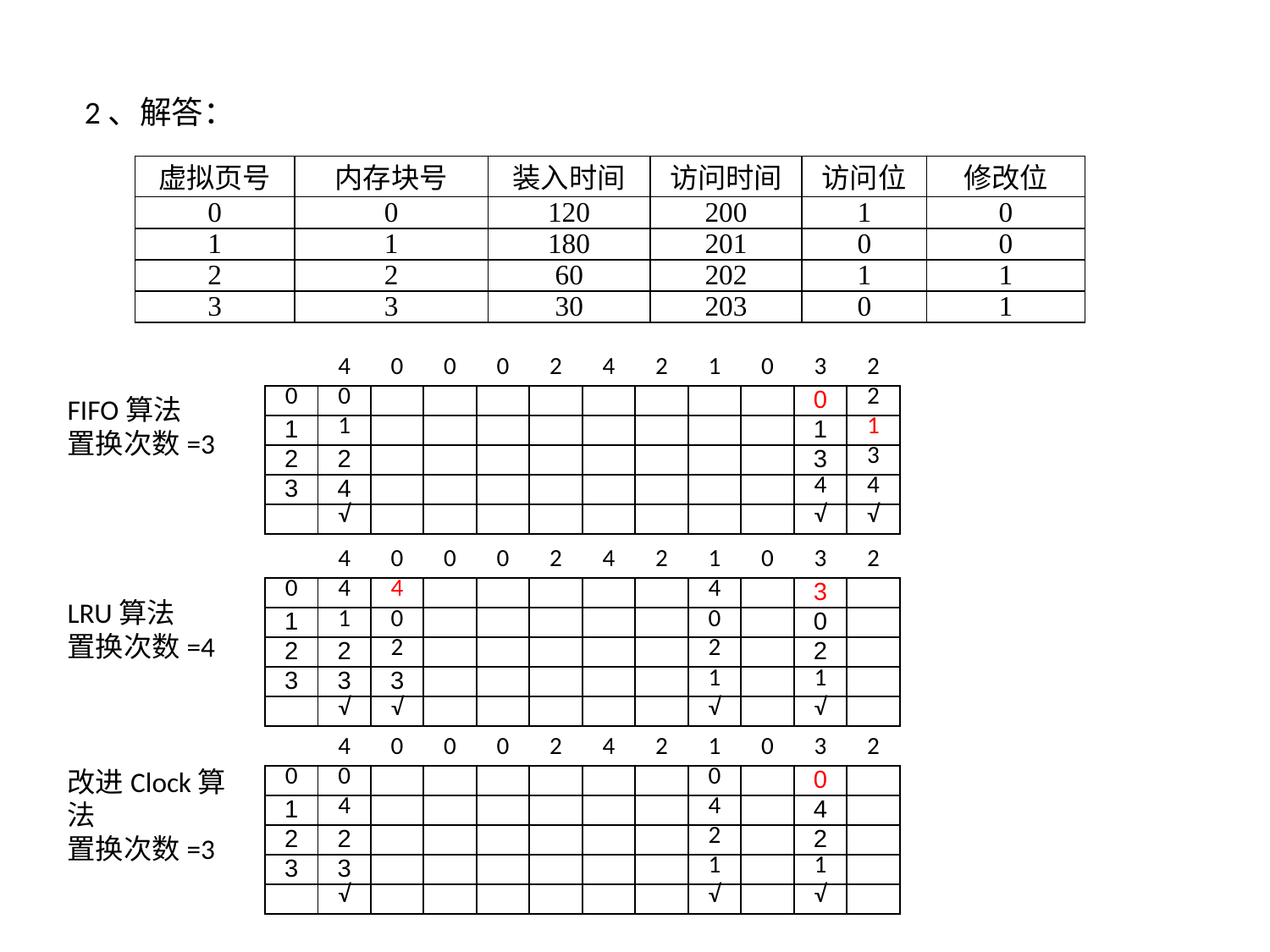

2、解答：
| 虚拟页号 | 内存块号 | 装入时间 | 访问时间 | 访问位 | 修改位 |
| --- | --- | --- | --- | --- | --- |
| 0 | 0 | 120 | 200 | 1 | 0 |
| 1 | 1 | 180 | 201 | 0 | 0 |
| 2 | 2 | 60 | 202 | 1 | 1 |
| 3 | 3 | 30 | 203 | 0 | 1 |
|  | 4 | 0 | 0 | 0 | 2 | 4 | 2 | 1 | 0 | 3 | 2 |
| --- | --- | --- | --- | --- | --- | --- | --- | --- | --- | --- | --- |
| 0 | 0 |  |  |  |  |  |  |  |  | 0 | 2 |
| 1 | 1 |  |  |  |  |  |  |  |  | 1 | 1 |
| 2 | 2 |  |  |  |  |  |  |  |  | 3 | 3 |
| 3 | 4 |  |  |  |  |  |  |  |  | 4 | 4 |
|  | √ |  |  |  |  |  |  |  |  | √ | √ |
FIFO算法
置换次数=3

LRU算法
置换次数=4

改进Clock算法
置换次数=3

|  | 4 | 0 | 0 | 0 | 2 | 4 | 2 | 1 | 0 | 3 | 2 |
| --- | --- | --- | --- | --- | --- | --- | --- | --- | --- | --- | --- |
| 0 | 4 | 4 |  |  |  |  |  | 4 |  | 3 |  |
| 1 | 1 | 0 |  |  |  |  |  | 0 |  | 0 |  |
| 2 | 2 | 2 |  |  |  |  |  | 2 |  | 2 |  |
| 3 | 3 | 3 |  |  |  |  |  | 1 |  | 1 |  |
|  | √ | √ |  |  |  |  |  | √ |  | √ |  |
|  | 4 | 0 | 0 | 0 | 2 | 4 | 2 | 1 | 0 | 3 | 2 |
| --- | --- | --- | --- | --- | --- | --- | --- | --- | --- | --- | --- |
| 0 | 0 |  |  |  |  |  |  | 0 |  | 0 |  |
| 1 | 4 |  |  |  |  |  |  | 4 |  | 4 |  |
| 2 | 2 |  |  |  |  |  |  | 2 |  | 2 |  |
| 3 | 3 |  |  |  |  |  |  | 1 |  | 1 |  |
|  | √ |  |  |  |  |  |  | √ |  | √ |  |